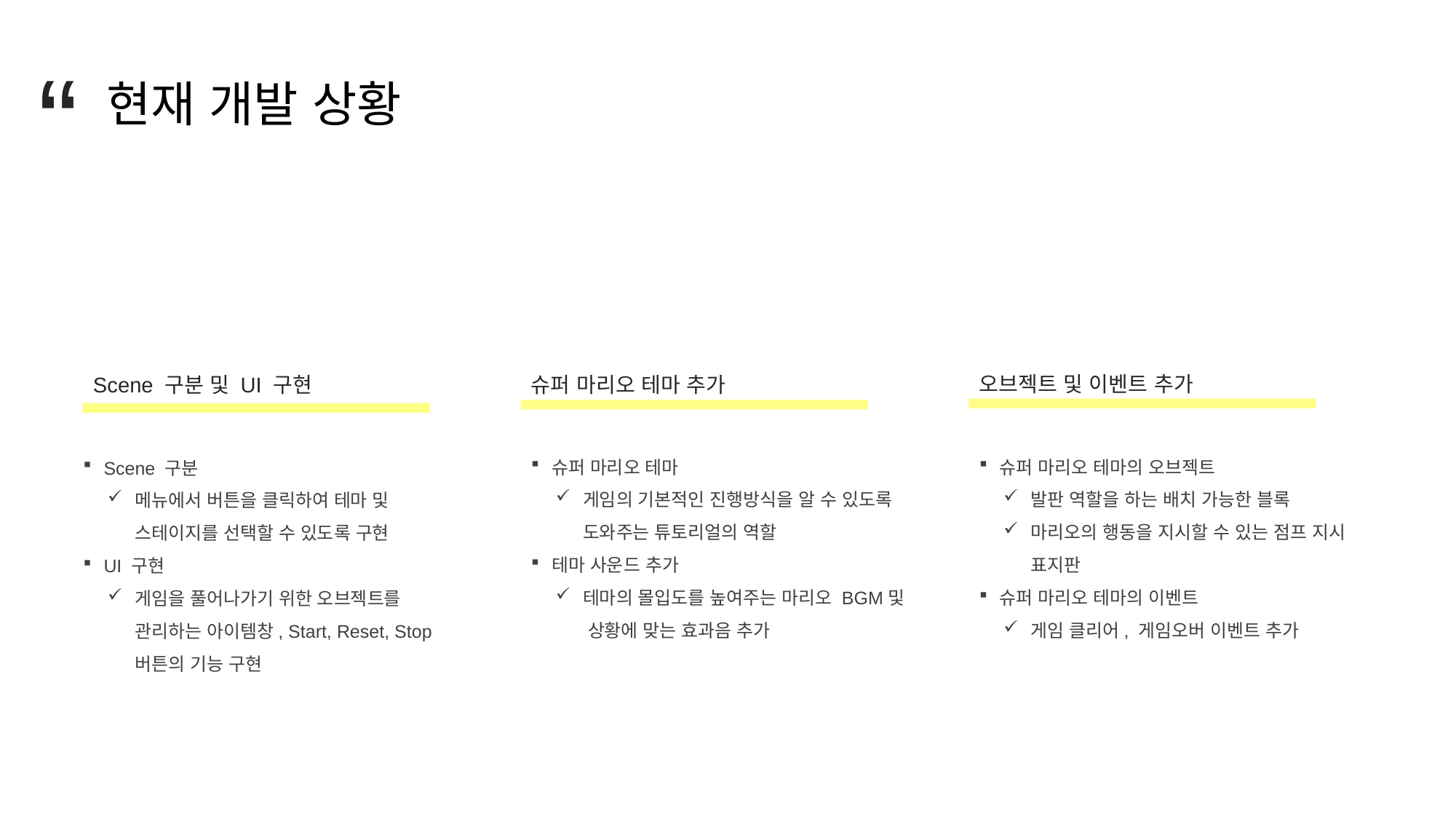

“
현재 개발 상황
오브젝트 및 이벤트 추가
Scene 구분 및 UI 구현
슈퍼 마리오 테마 추가

슈퍼 마리오 테마
게임의 기본적인 진행방식을 알 수 있도록 도와주는 튜토리얼의 역할
테마 사운드 추가
테마의 몰입도를 높여주는 마리오 BGM및  상황에 맞는 효과음 추가

슈퍼 마리오 테마의 오브젝트
발판 역할을 하는 배치 가능한 블록
마리오의 행동을 지시할 수 있는 점프 지시 표지판
슈퍼 마리오 테마의 이벤트
게임 클리어, 게임오버 이벤트 추가

Scene 구분
메뉴에서 버튼을 클릭하여 테마 및 스테이지를 선택할 수 있도록 구현
UI 구현
게임을 풀어나가기 위한 오브젝트를 관리하는 아이템창, Start, Reset, Stop 버튼의 기능 구현